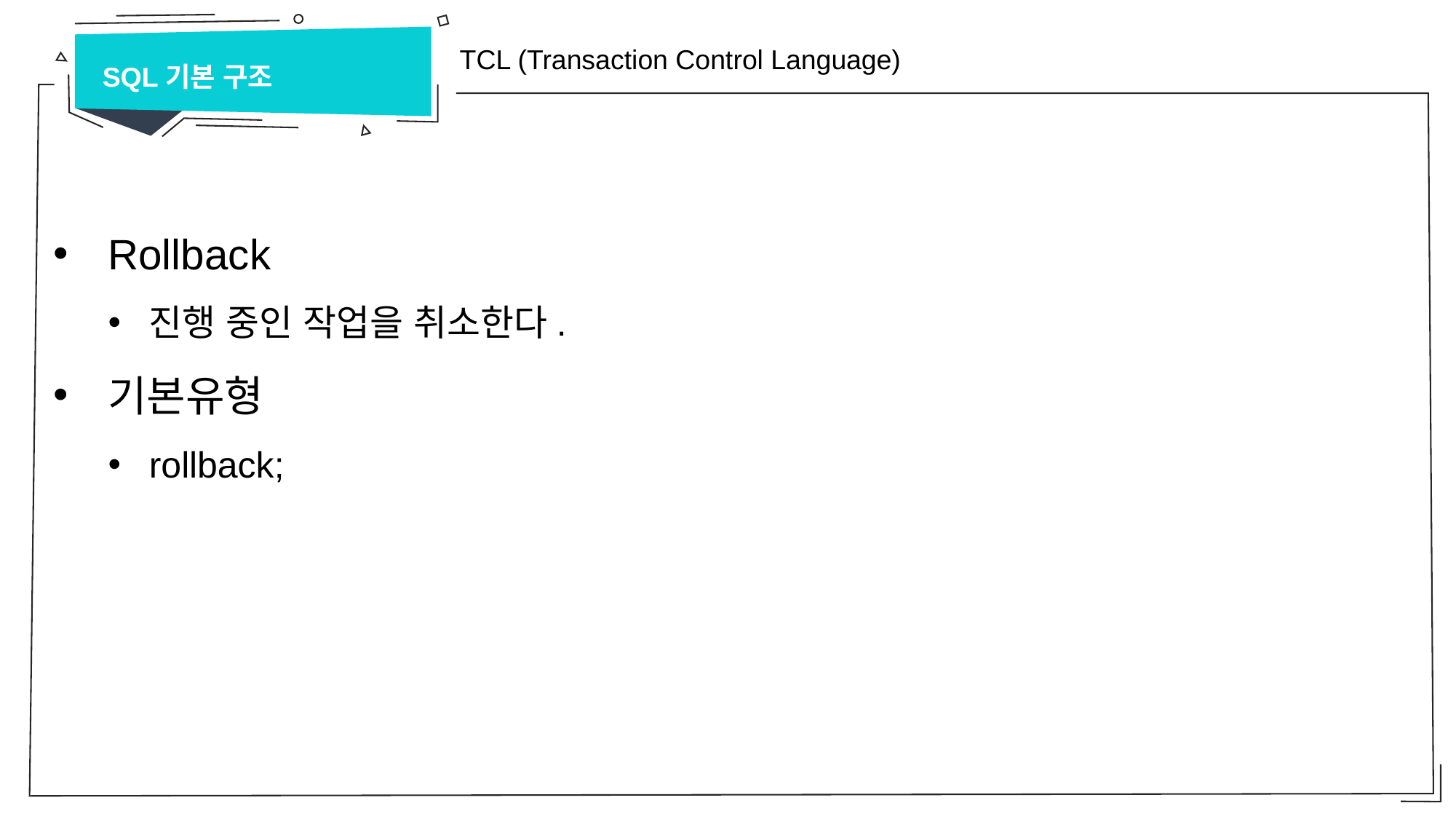

TCL (Transaction Control Language)
SQL기본 구조
Rollback
진행 중인 작업을 취소한다.
기본유형
rollback;